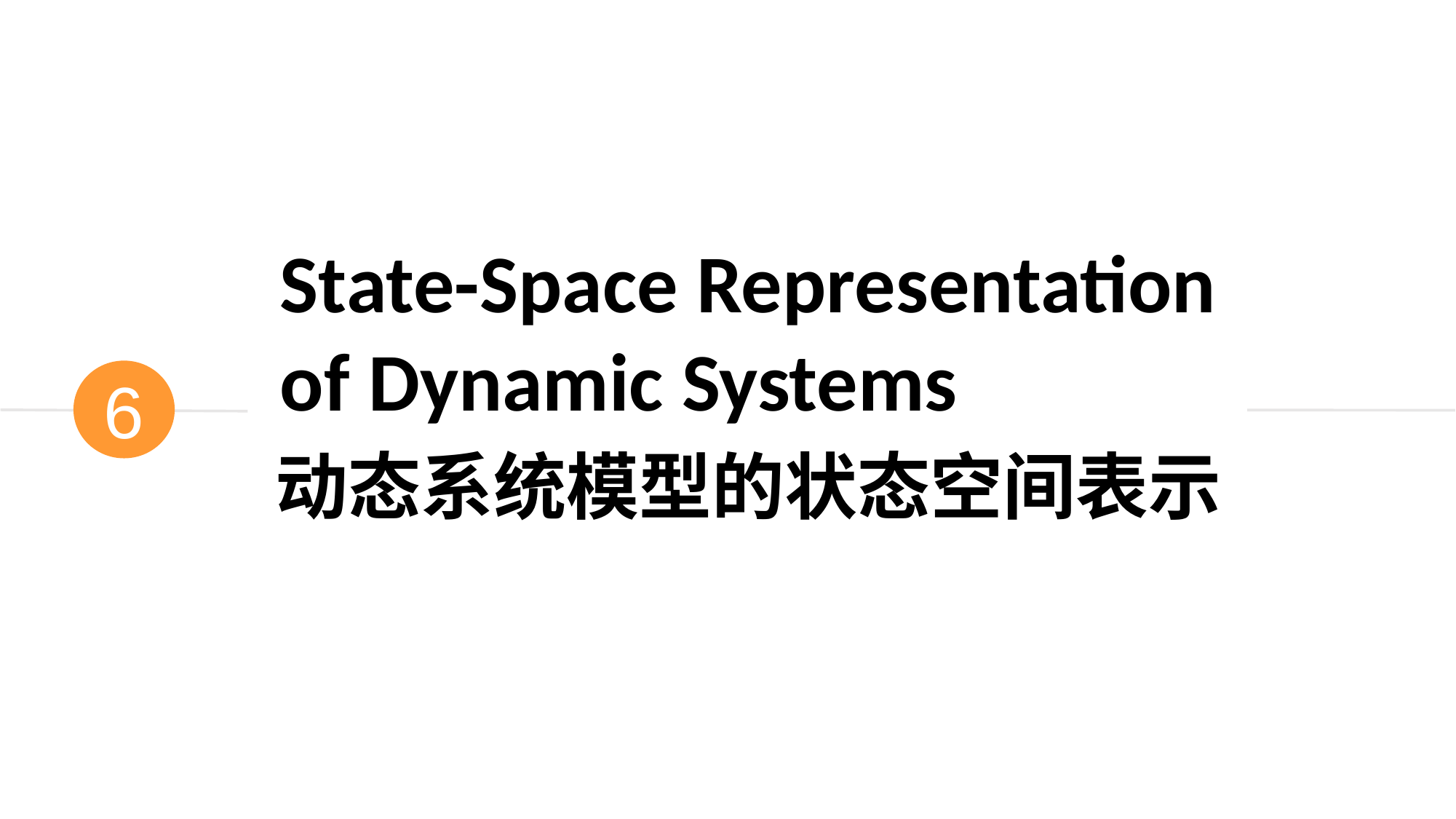

State-Space Representation
of Dynamic Systems
6
动态系统模型的状态空间表示